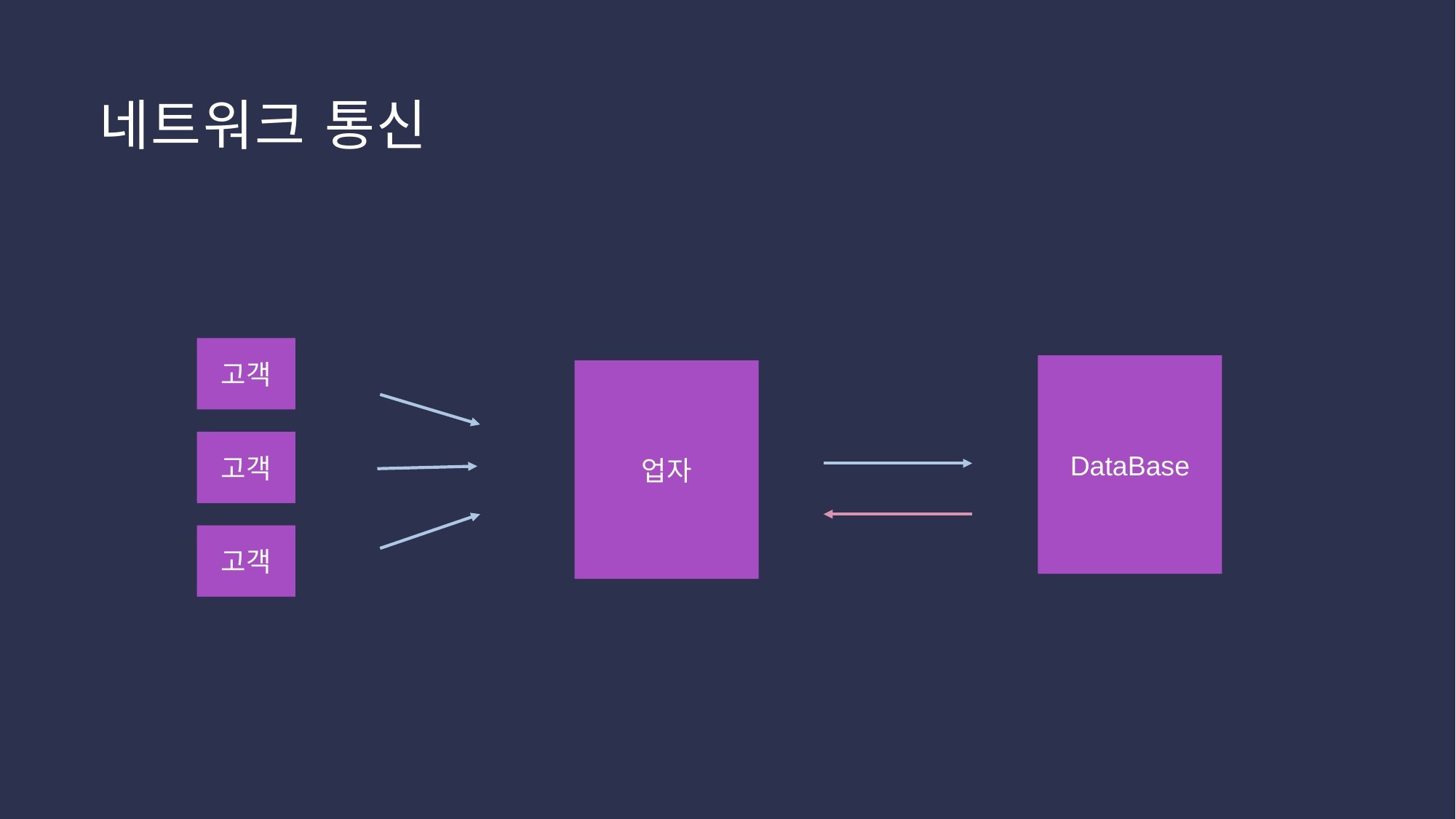

# 네트워크 통신

고객
DataBase
업자
고객
고객